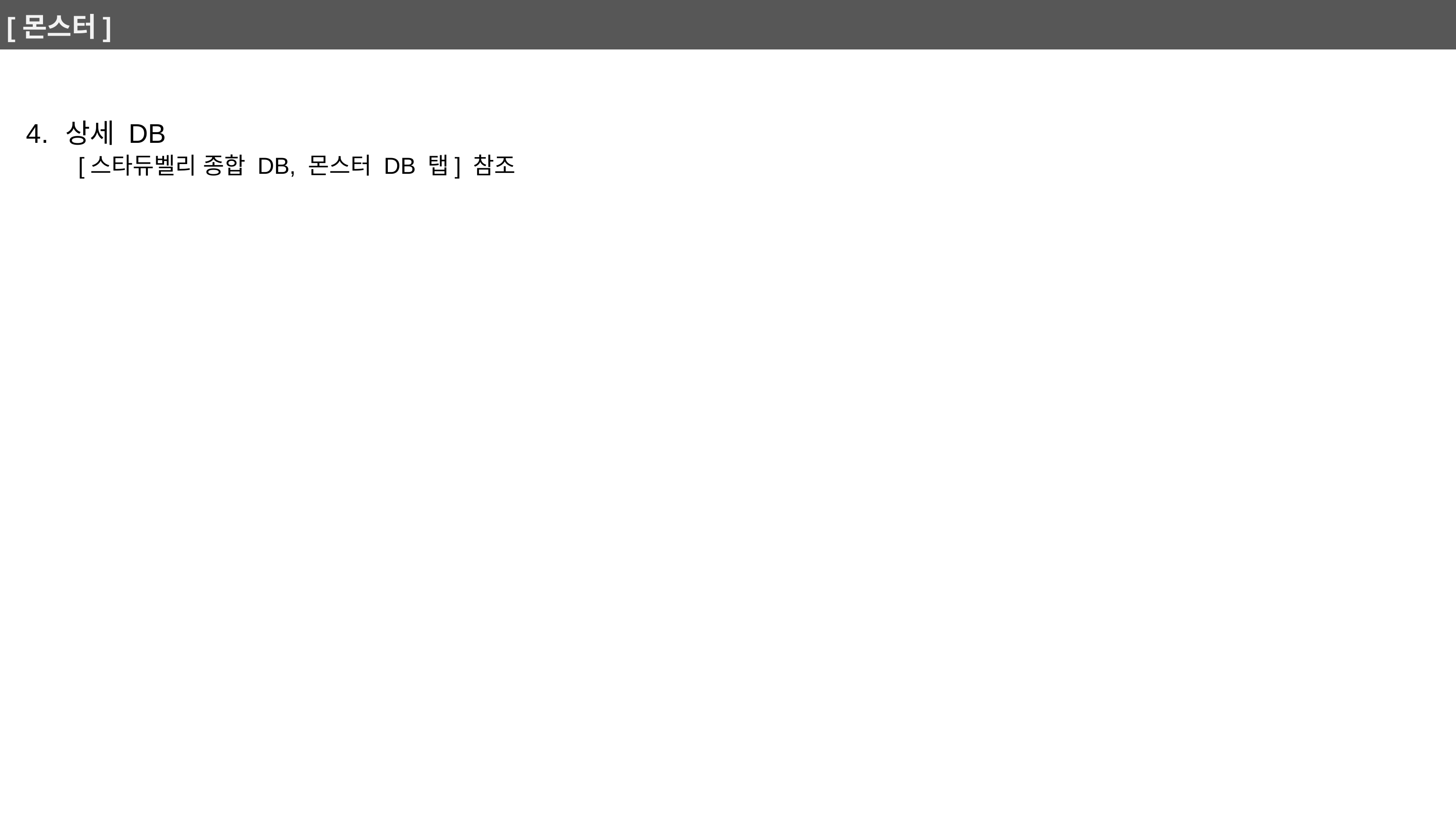

# [몬스터]

상세 DB
[스타듀벨리 종합 DB, 몬스터 DB 탭] 참조